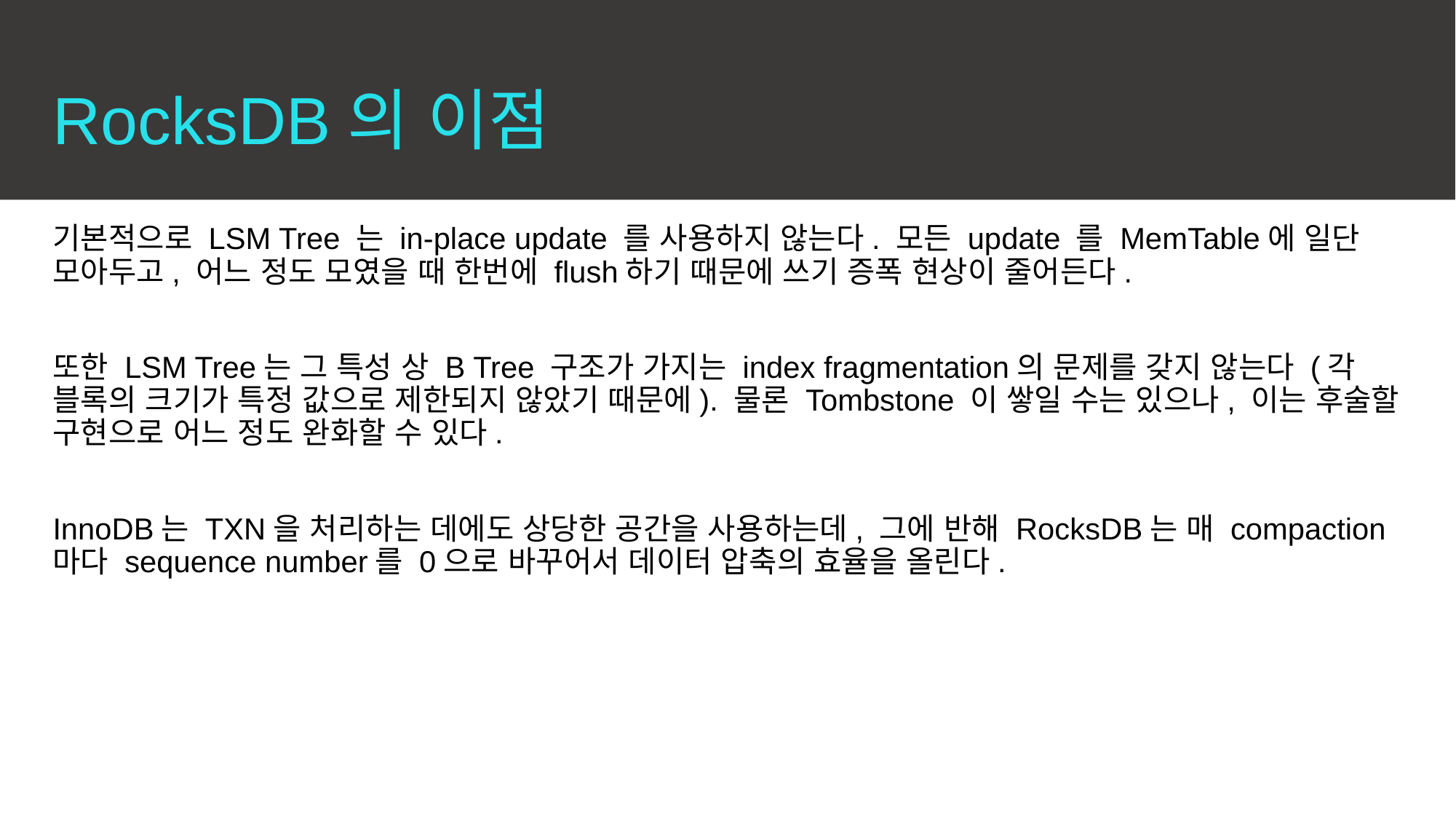

# RocksDB의 이점
기본적으로 LSM Tree 는 in-place update 를 사용하지 않는다. 모든 update 를 MemTable에 일단 모아두고, 어느 정도 모였을 때 한번에 flush하기 때문에 쓰기 증폭 현상이 줄어든다.

또한 LSM Tree는 그 특성 상 B Tree 구조가 가지는 index fragmentation의 문제를 갖지 않는다 (각 블록의 크기가 특정 값으로 제한되지 않았기 때문에). 물론 Tombstone 이 쌓일 수는 있으나, 이는 후술할 구현으로 어느 정도 완화할 수 있다.

InnoDB는 TXN을 처리하는 데에도 상당한 공간을 사용하는데, 그에 반해 RocksDB는 매 compaction마다 sequence number를 0으로 바꾸어서 데이터 압축의 효율을 올린다.